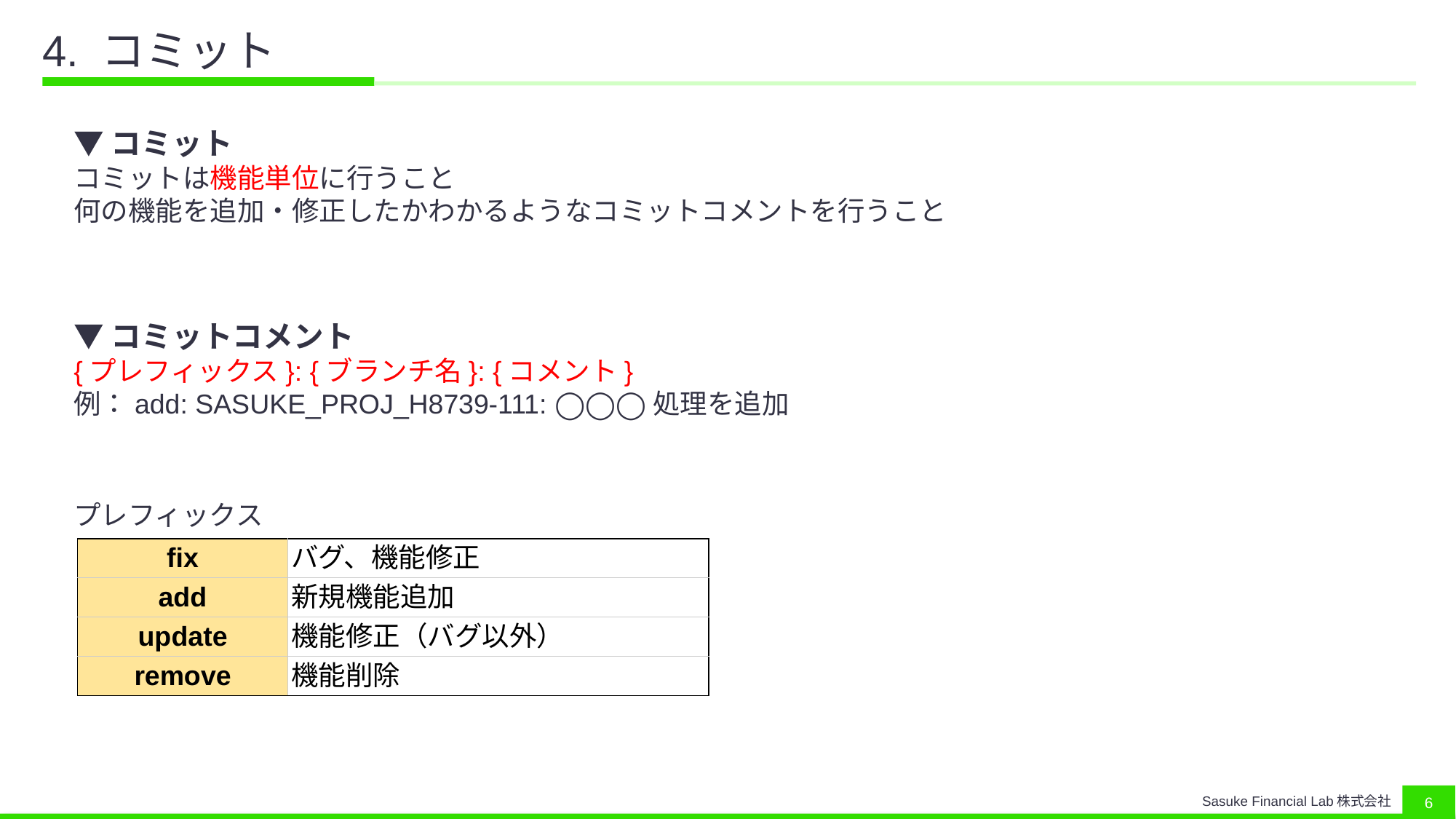

# 4. コミット
▼コミット
コミットは機能単位に行うこと
何の機能を追加・修正したかわかるようなコミットコメントを行うこと
▼コミットコメント
{プレフィックス}: {ブランチ名}: {コメント}
例：add: SASUKE_PROJ_H8739-111: ◯◯◯処理を追加
プレフィックス
| fix | バグ、機能修正 |
| --- | --- |
| add | 新規機能追加 |
| update | 機能修正（バグ以外） |
| remove | 機能削除 |
6
Sasuke Financial Lab株式会社